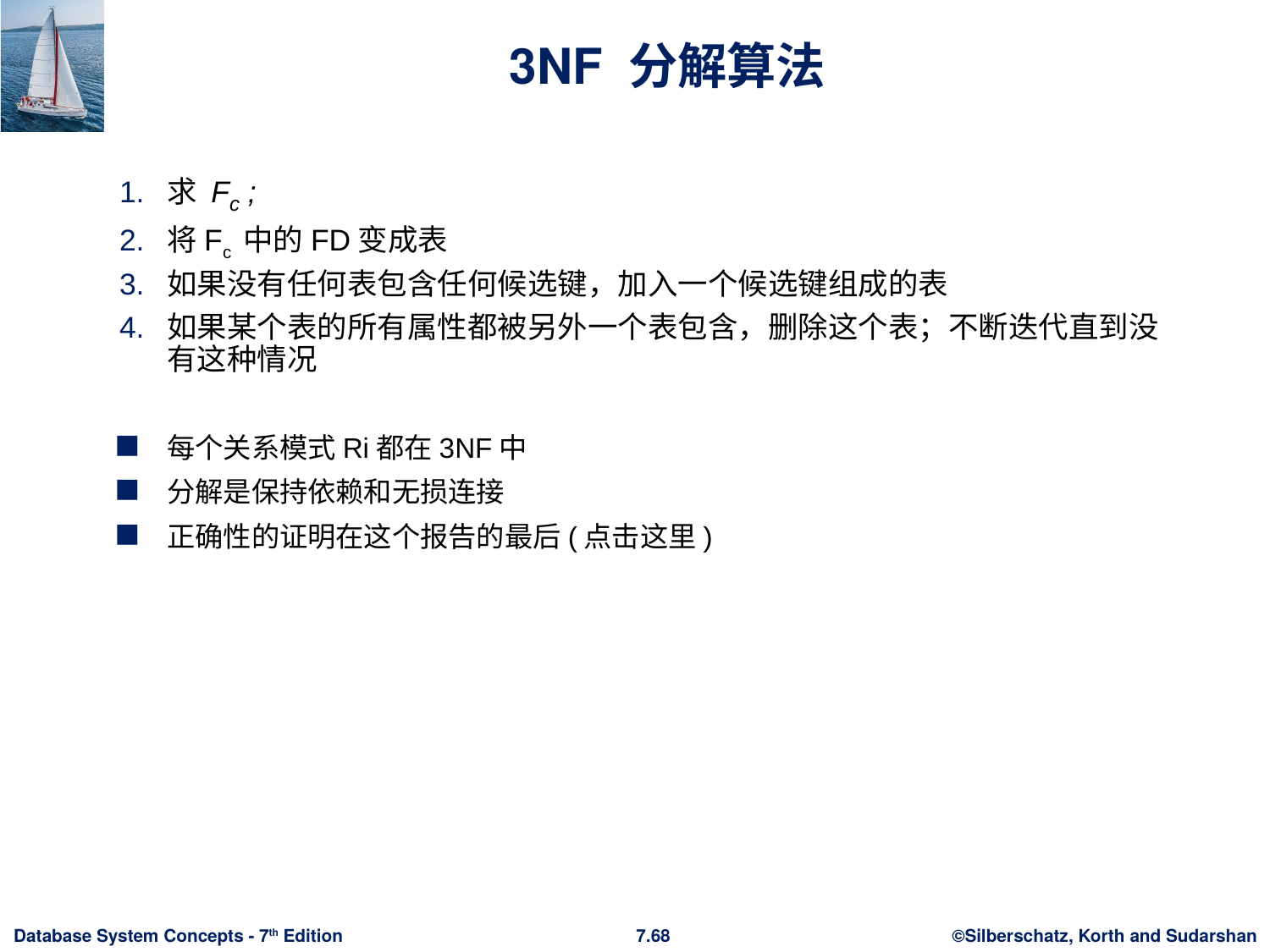

# 3NF 分解算法
求 Fc ;
将Fc 中的FD变成表
如果没有任何表包含任何候选键，加入一个候选键组成的表
如果某个表的所有属性都被另外一个表包含，删除这个表；不断迭代直到没有这种情况

每个关系模式Ri都在3NF中
分解是保持依赖和无损连接
正确性的证明在这个报告的最后(点击这里)